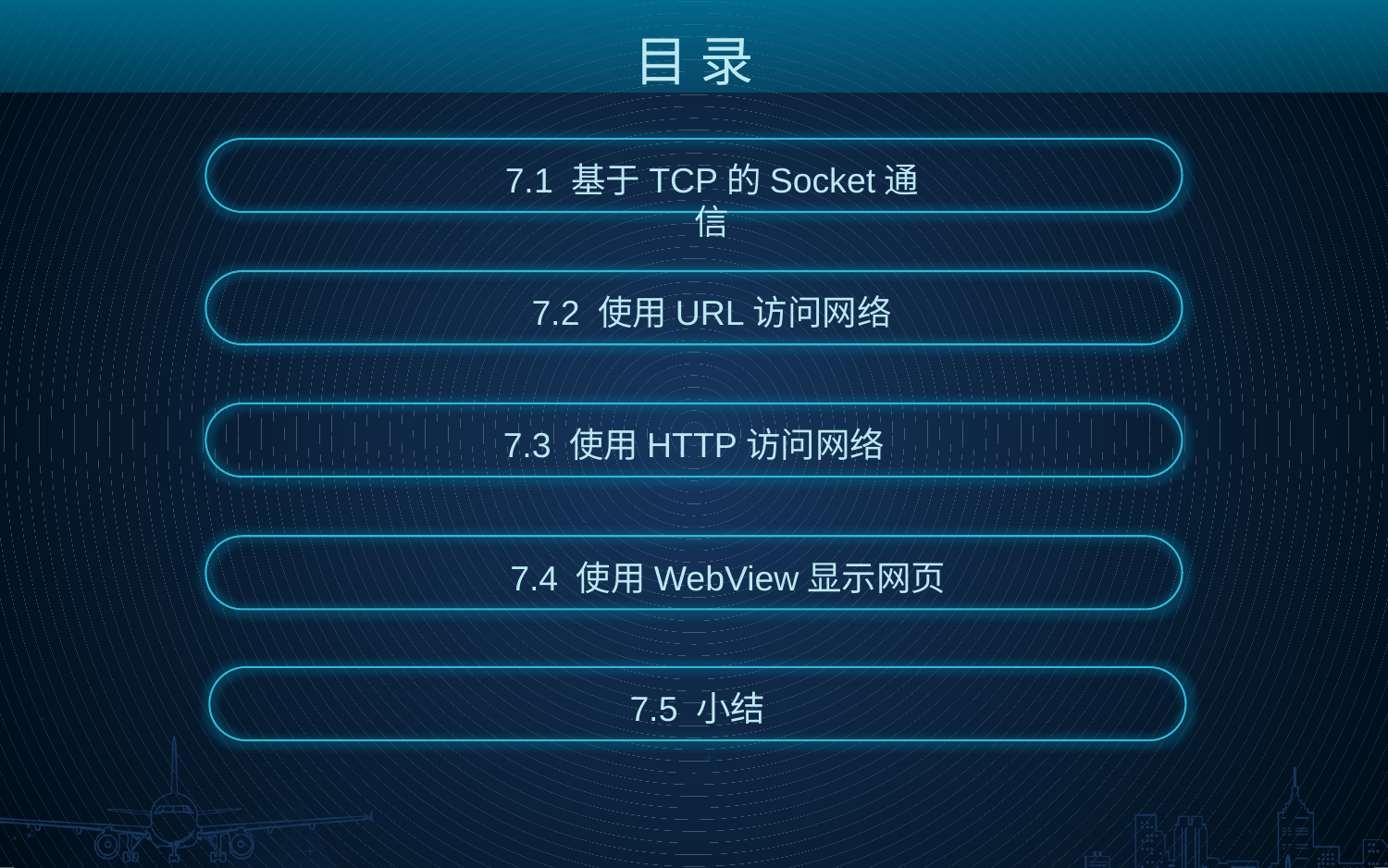

目 录

7.1 基于TCP的Socket通信

7.2 使用URL访问网络

7.3 使用HTTP访问网络

7.4 使用WebView显示网页

7.5 小结